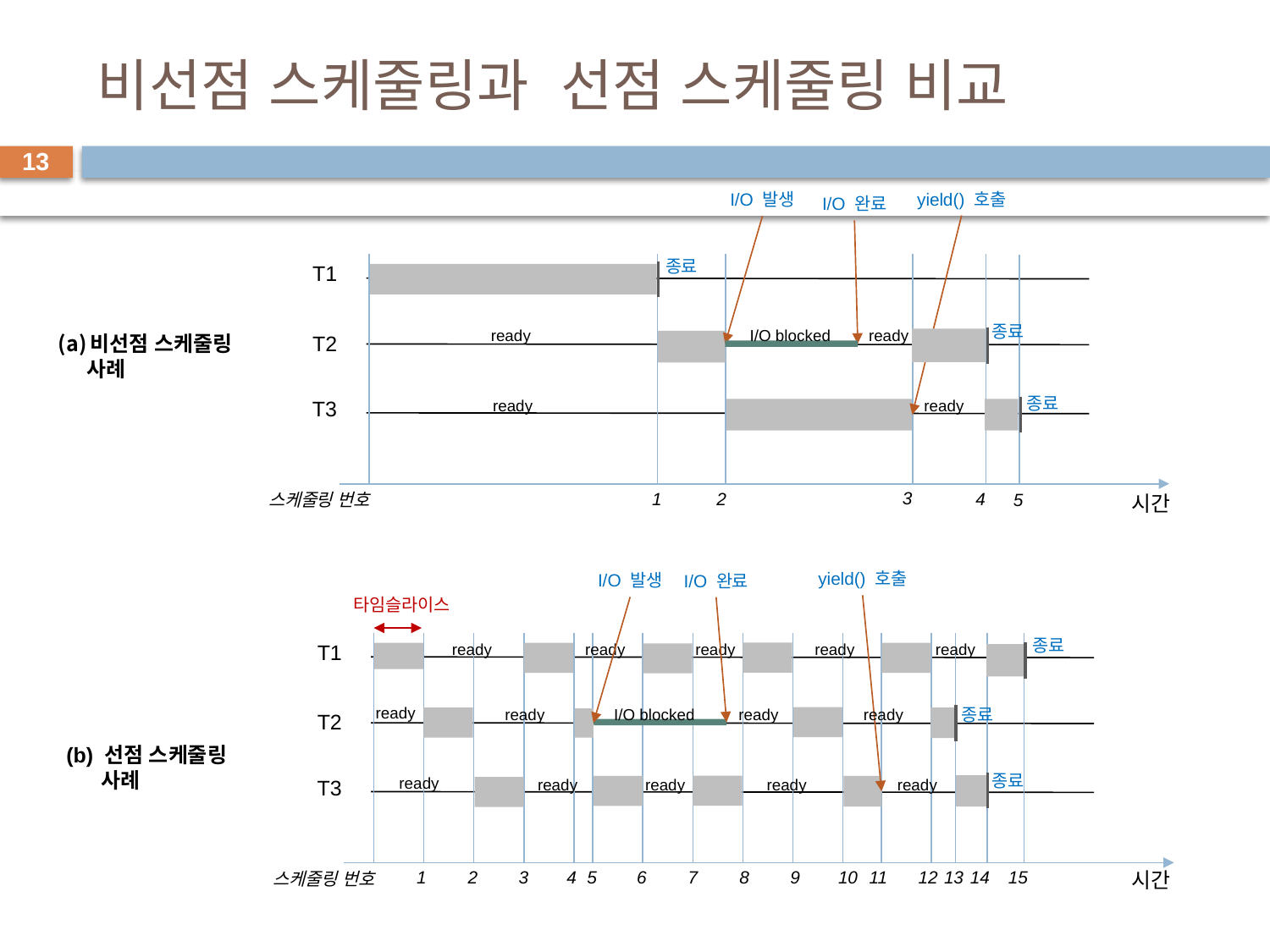

# 비선점 스케줄링과  선점 스케줄링 비교
13
yield() 호출
I/O 발생
I/O 완료
종료
T1

종료
ready
I/O blocked
ready
T2

종료
T3
ready
ready

3
4
1
2
스케줄링 번호
5
시간
비선점 스케줄링
    사례
yield() 호출
I/O 발생
I/O 완료
타임슬라이스
종료
T1
ready
ready
ready
ready
ready

ready
종료
ready
I/O blocked
ready
ready
T2

종료
ready
T3
ready
ready
ready
ready

1
2
3
4
5
6
7
8
9
10
11
12
13
14
15
시간
스케줄링 번호
(b) 선점 스케줄링
     사례